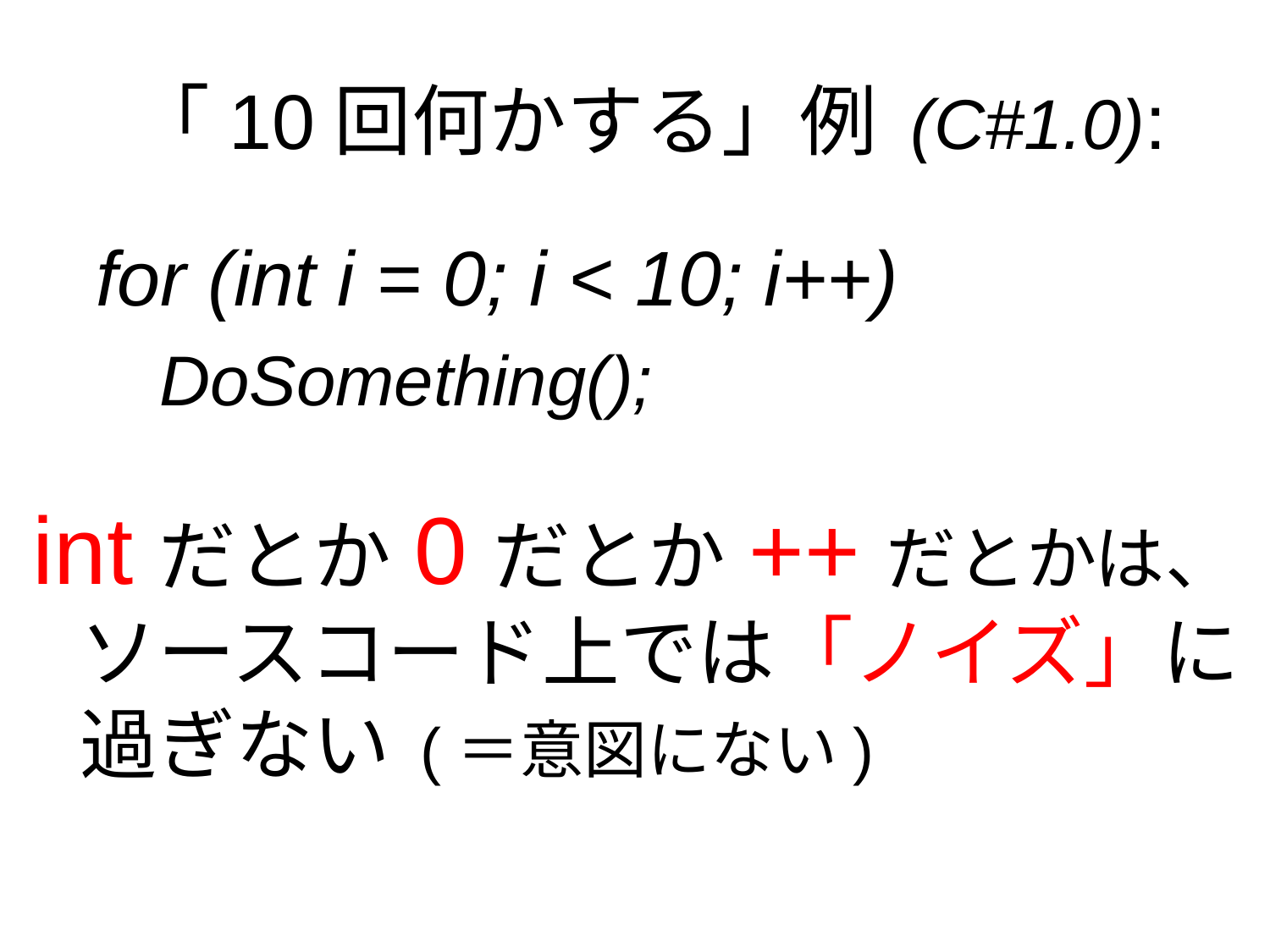

# 「10回何かする」例 (C#1.0):
for (int i = 0; i < 10; i++)
DoSomething();

int だとか 0 だとか ++ だとかは、ソースコード上では「ノイズ」に過ぎない (＝意図にない)